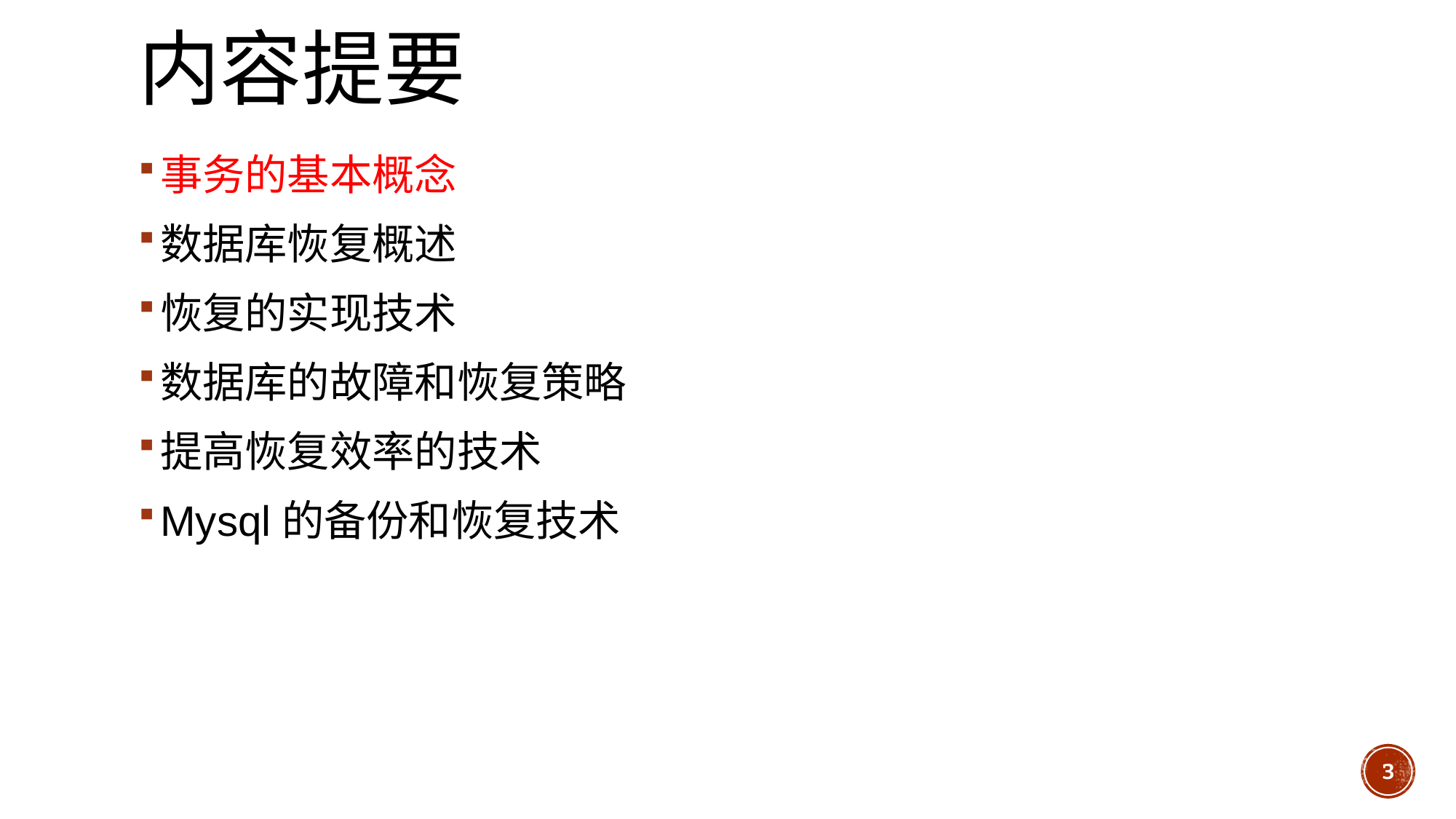

# 内容提要
事务的基本概念
数据库恢复概述
恢复的实现技术
数据库的故障和恢复策略
提高恢复效率的技术
Mysql的备份和恢复技术

3